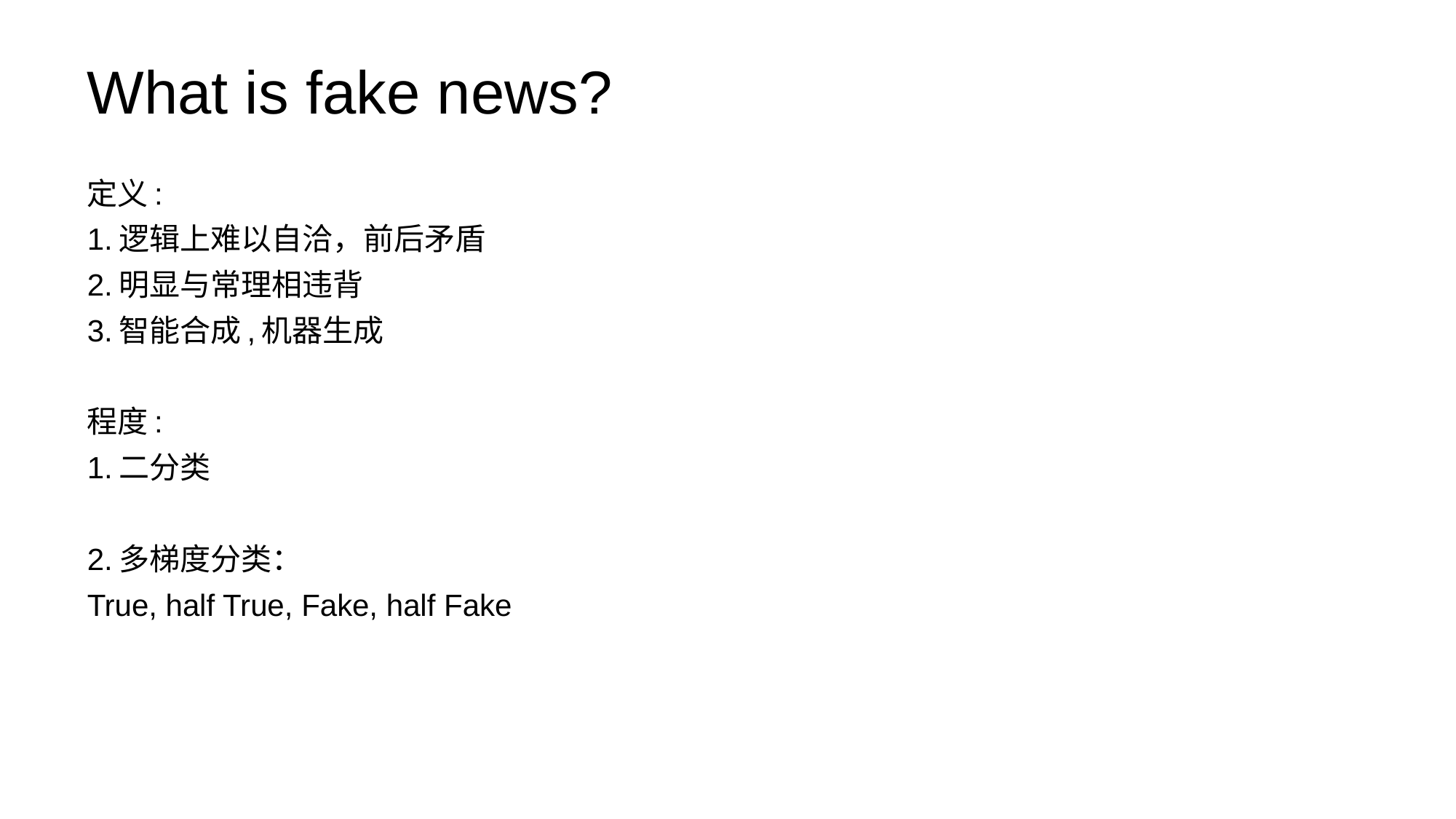

What is fake news?

定义:
1.逻辑上难以自洽，前后矛盾
2.明显与常理相违背
3.智能合成,机器生成

程度:
1.二分类

2.多梯度分类：
True, half True, Fake, half Fake